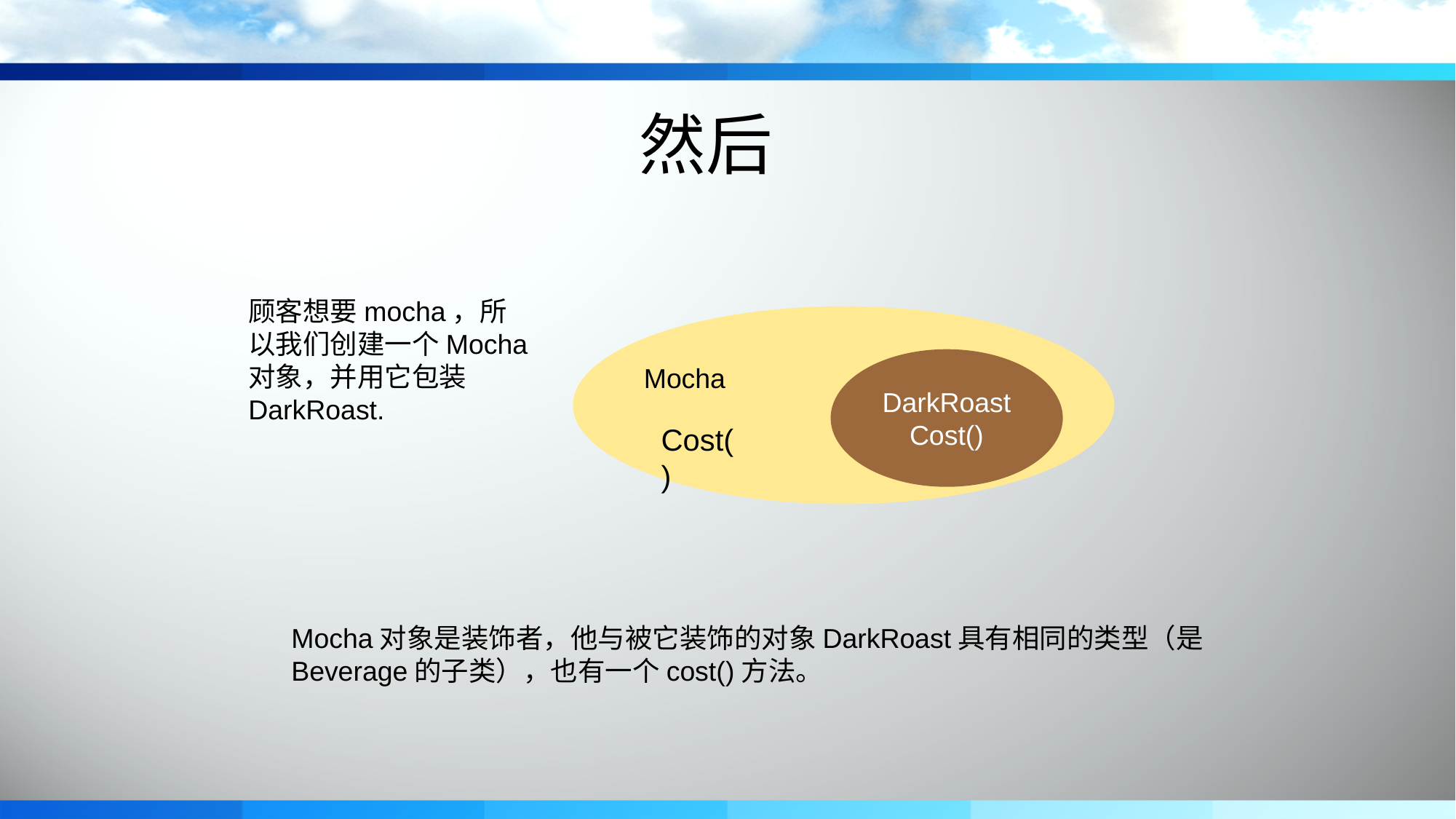

然后
顾客想要mocha，所以我们创建一个Mocha对象，并用它包装DarkRoast.

Mocha
Cost()
DarkRoast
Cost()
Mocha对象是装饰者，他与被它装饰的对象DarkRoast具有相同的类型（是Beverage的子类），也有一个cost()方法。